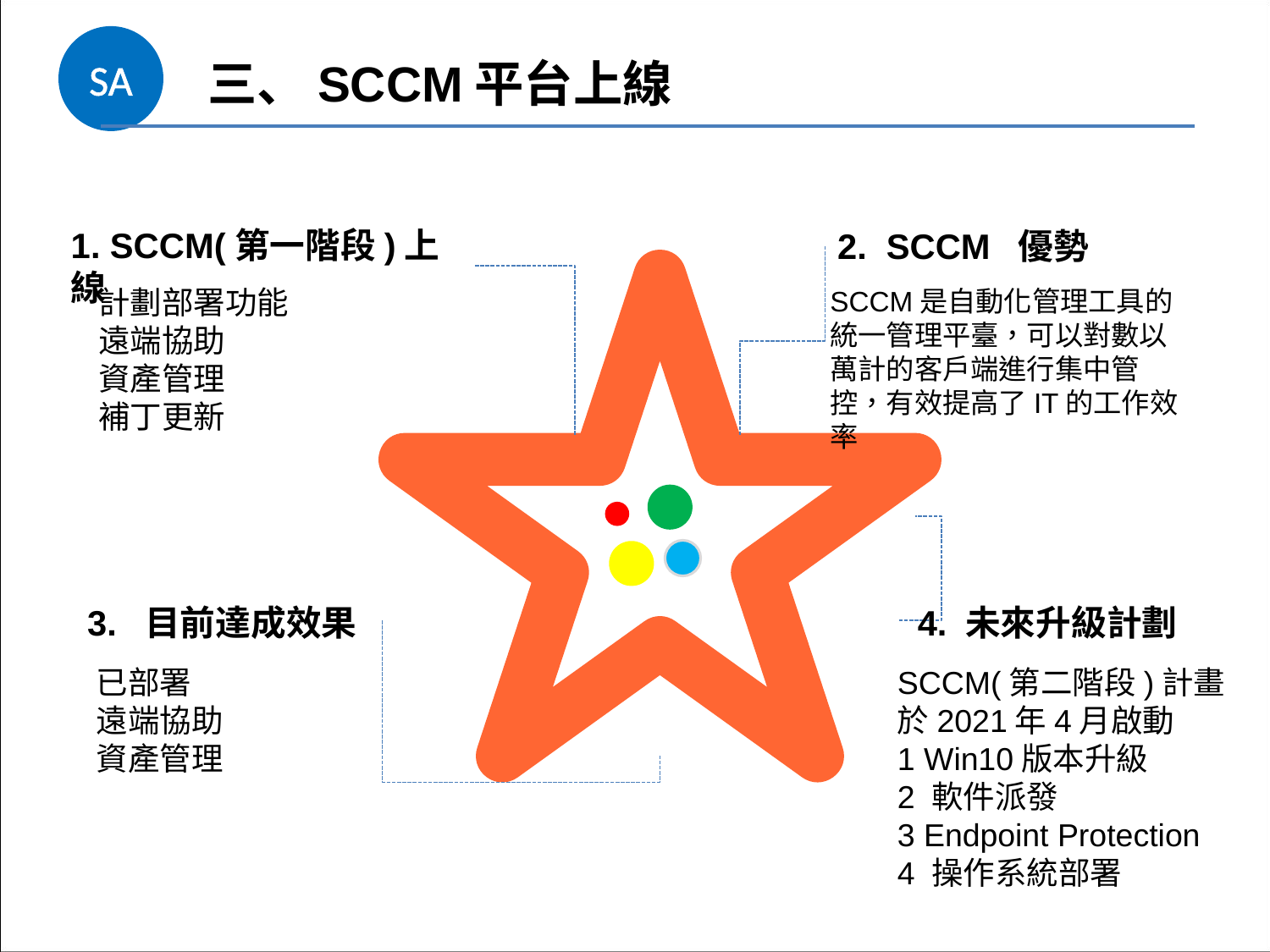

SA
三、SCCM平台上線
1. SCCM(第一階段)上線
2.  SCCM  優勢
點擊添加文本
計劃部署功能
遠端協助
資產管理
補丁更新

SCCM是自動化管理工具的統一管理平臺，可以對數以萬計的客戶端進行集中管控，有效提高了IT的工作效率
點擊添加文本

點擊添加文本
3.  目前達成效果
4. 未來升級計劃
SCCM(第二階段)計畫於2021年4月啟動
1 Win10版本升級
2 軟件派發
3 Endpoint Protection
4 操作系統部署
已部署
遠端協助
資產管理

點擊添加文本